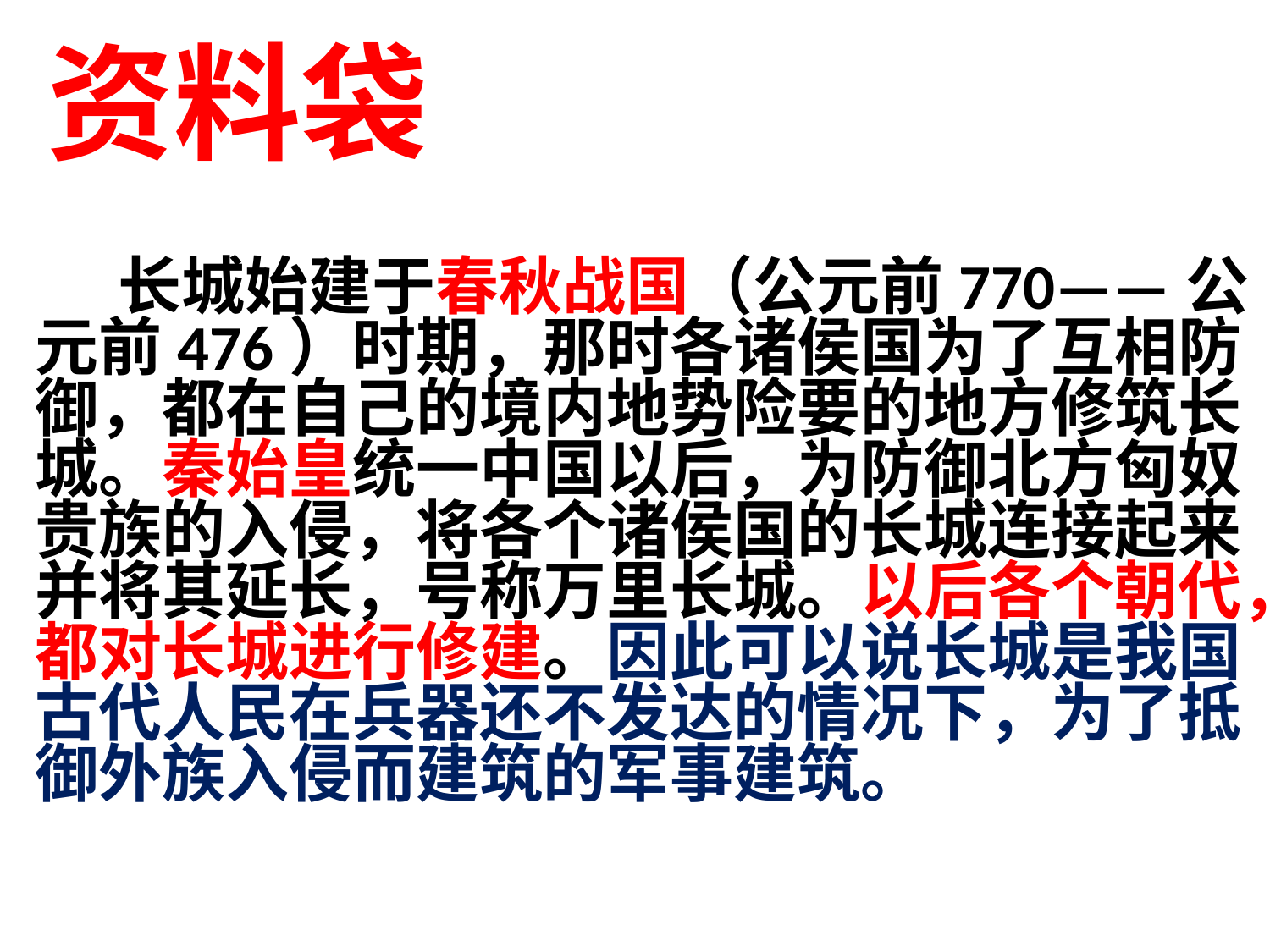

资料袋

        长城始建于春秋战国（公元前770——公元前476）时期，那时各诸侯国为了互相防御，都在自己的境内地势险要的地方修筑长城。秦始皇统一中国以后，为防御北方匈奴贵族的入侵，将各个诸侯国的长城连接起来并将其延长，号称万里长城。以后各个朝代，都对长城进行修建。因此可以说长城是我国古代人民在兵器还不发达的情况下，为了抵御外族入侵而建筑的军事建筑。